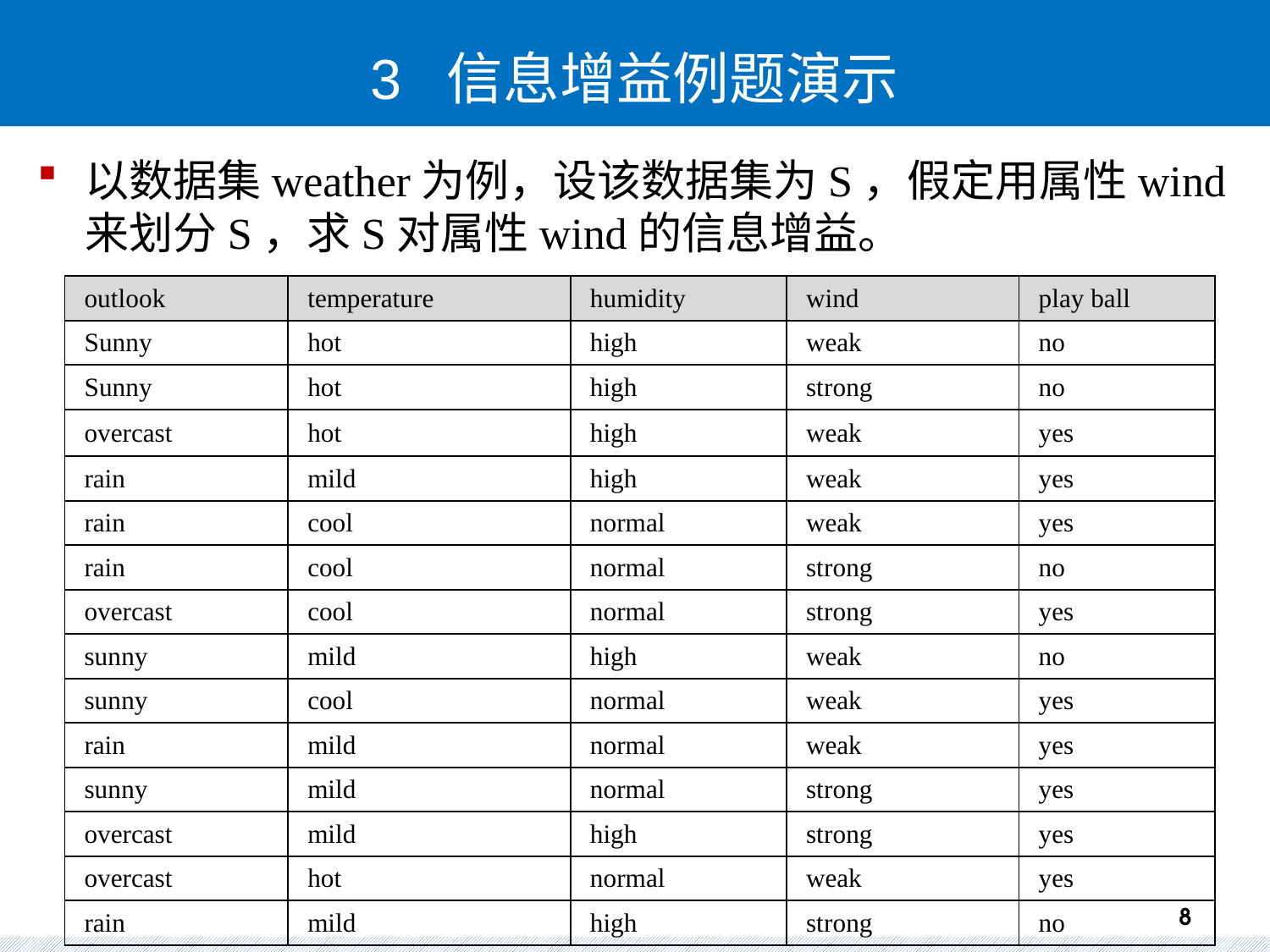

# 3  信息增益例题演示
以数据集weather为例，设该数据集为S，假定用属性wind来划分S，求S对属性wind的信息增益。

| outlook | temperature | humidity | wind | play ball |
| --- | --- | --- | --- | --- |
| Sunny | hot | high | weak | no |
| Sunny | hot | high | strong | no |
| overcast | hot | high | weak | yes |
| rain | mild | high | weak | yes |
| rain | cool | normal | weak | yes |
| rain | cool | normal | strong | no |
| overcast | cool | normal | strong | yes |
| sunny | mild | high | weak | no |
| sunny | cool | normal | weak | yes |
| rain | mild | normal | weak | yes |
| sunny | mild | normal | strong | yes |
| overcast | mild | high | strong | yes |
| overcast | hot | normal | weak | yes |
| rain | mild | high | strong | no |